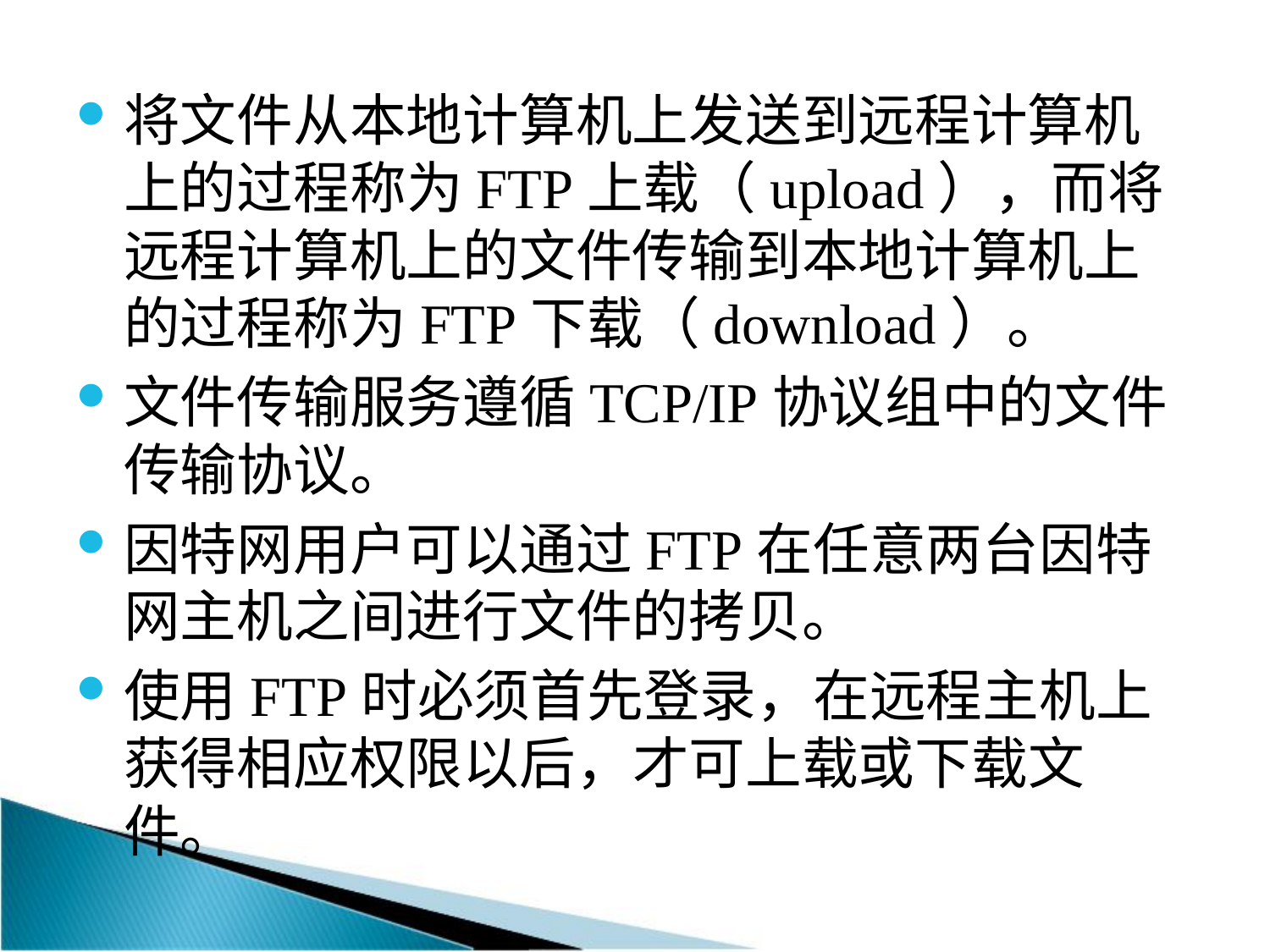

将文件从本地计算机上发送到远程计算机上的过程称为FTP上载（upload），而将远程计算机上的文件传输到本地计算机上的过程称为FTP下载（download）。
文件传输服务遵循TCP/IP协议组中的文件传输协议。
因特网用户可以通过FTP在任意两台因特网主机之间进行文件的拷贝。
使用FTP时必须首先登录，在远程主机上获得相应权限以后，才可上载或下载文件。